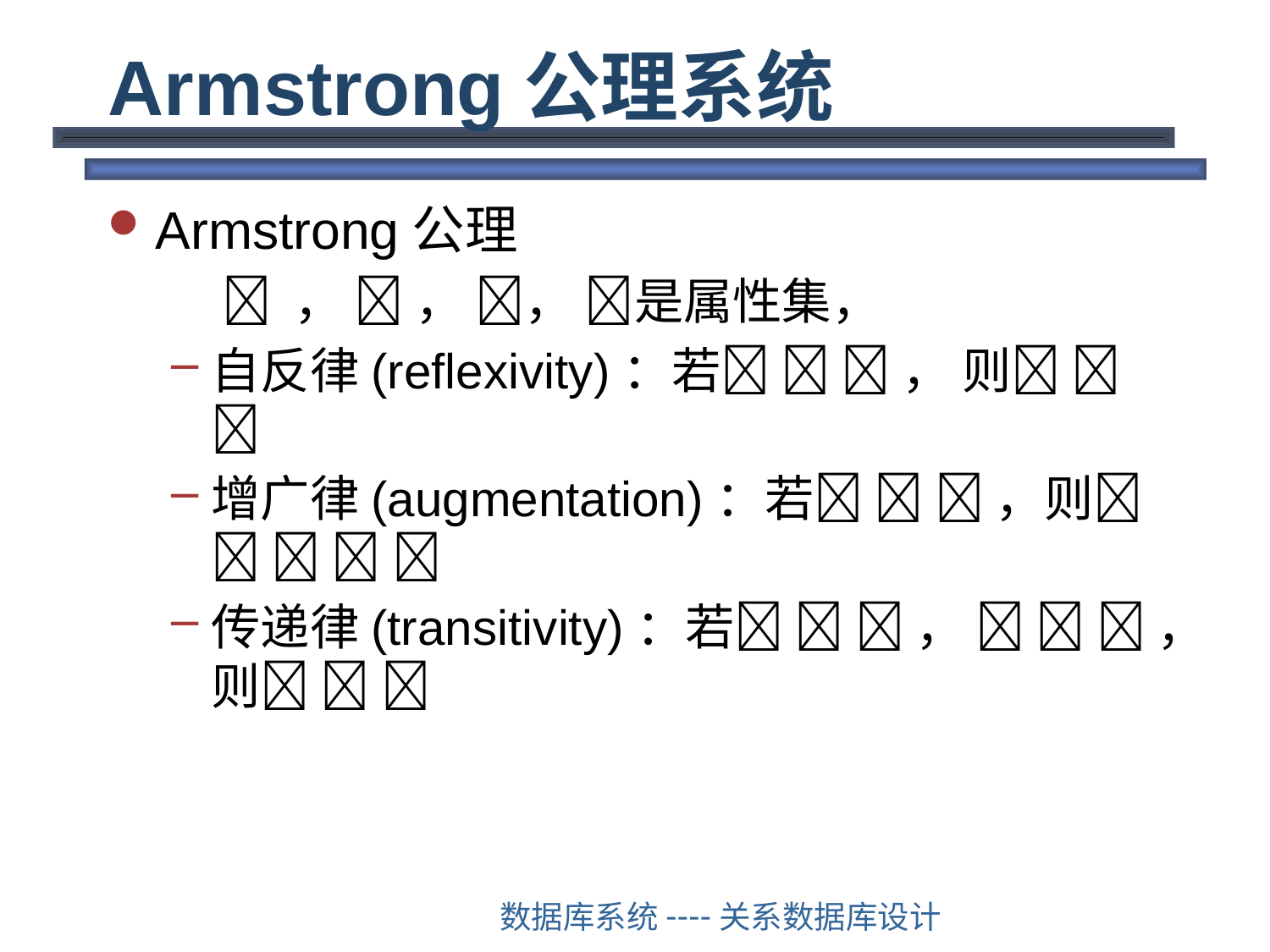

# Armstrong公理系统
Armstrong公理
	 α ， β ， γ， δ是属性集，
自反律(reflexivity)：若β ⊆ α ， 则α → β
增广律(augmentation)：若α → β ，则αγ → β γ
传递律(transitivity)：若α → β ， β → γ ，则α → γ
数据库系统----关系数据库设计